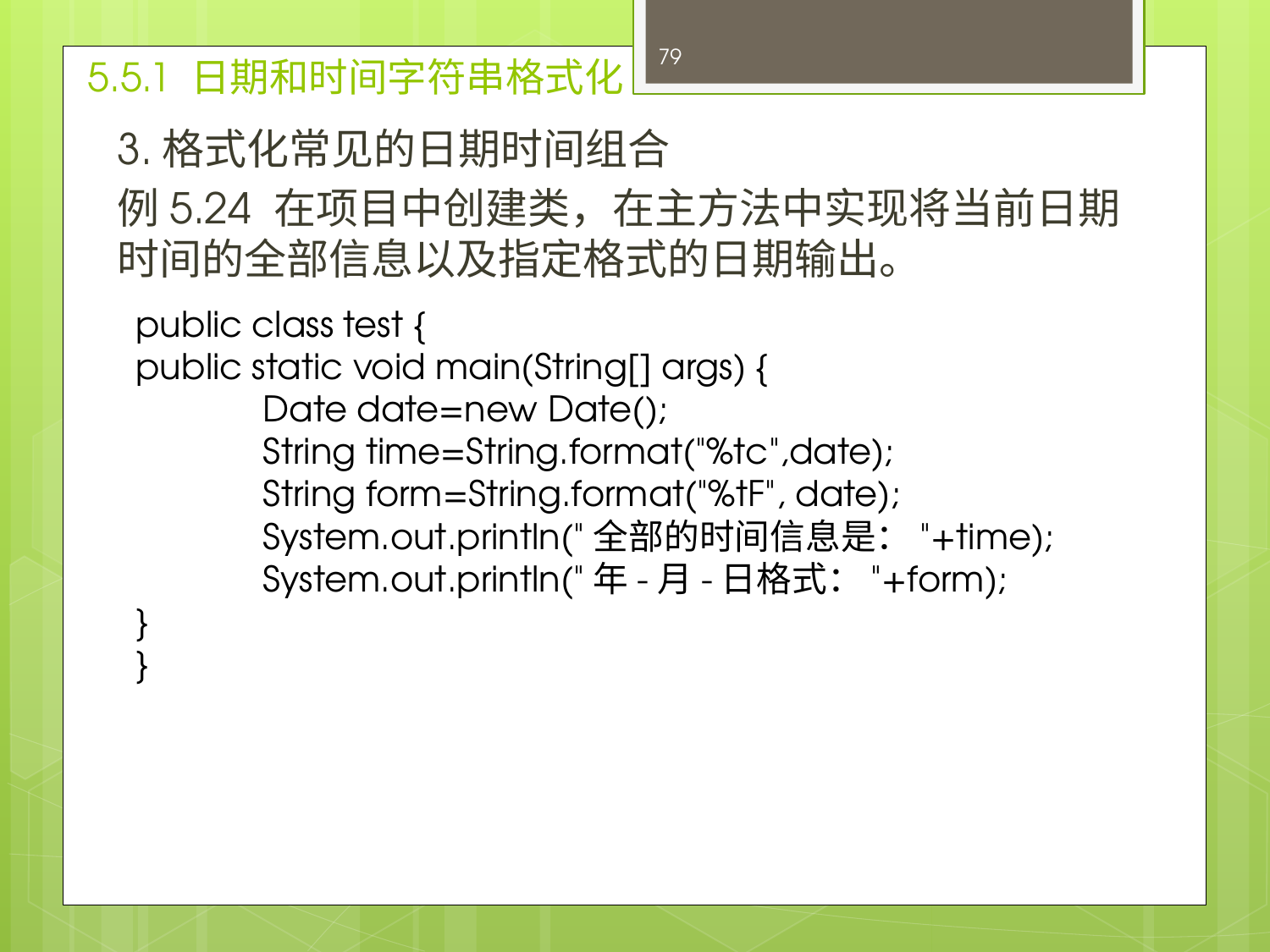

79
# 5.5.1 日期和时间字符串格式化
3.格式化常见的日期时间组合
例5.24 在项目中创建类，在主方法中实现将当前日期时间的全部信息以及指定格式的日期输出。

public class test {
public static void main(String[] args) {
	Date date=new Date();
	String time=String.format("%tc",date);
	String form=String.format("%tF", date);
	System.out.println("全部的时间信息是："+time);
	System.out.println("年-月-日格式："+form);
}
}